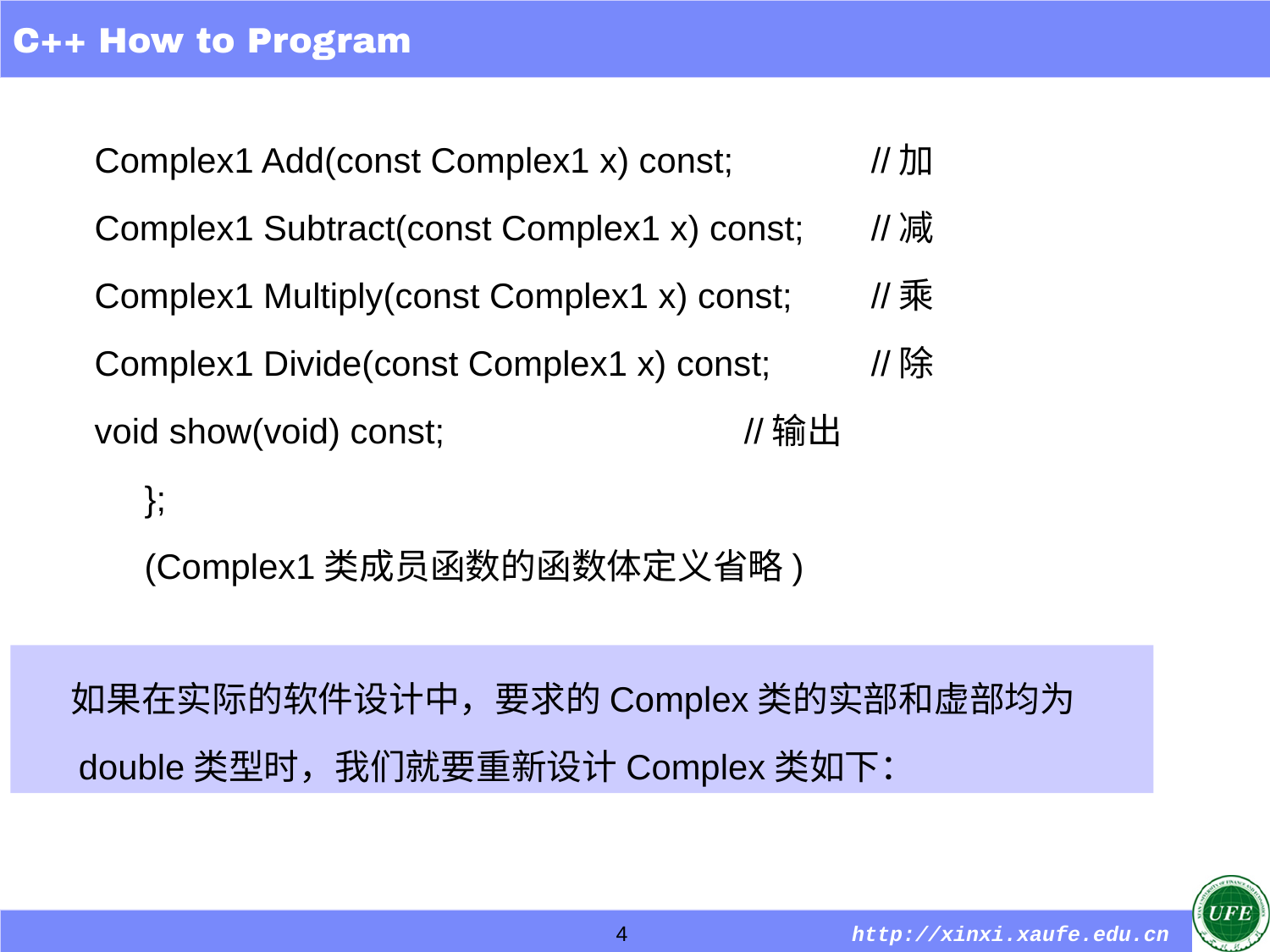

Complex1 Add(const Complex1 x) const;	　//加
   Complex1 Subtract(const Complex1 x) const;	　//减
   Complex1 Multiply(const Complex1 x) const;	　//乘
   Complex1 Divide(const Complex1 x) const;	　//除
   void show(void) const;			　//输出
　　};
　　(Complex1类成员函数的函数体定义省略)
     如果在实际的软件设计中，要求的Complex类的实部和虚部均为double类型时，我们就要重新设计Complex类如下：
4